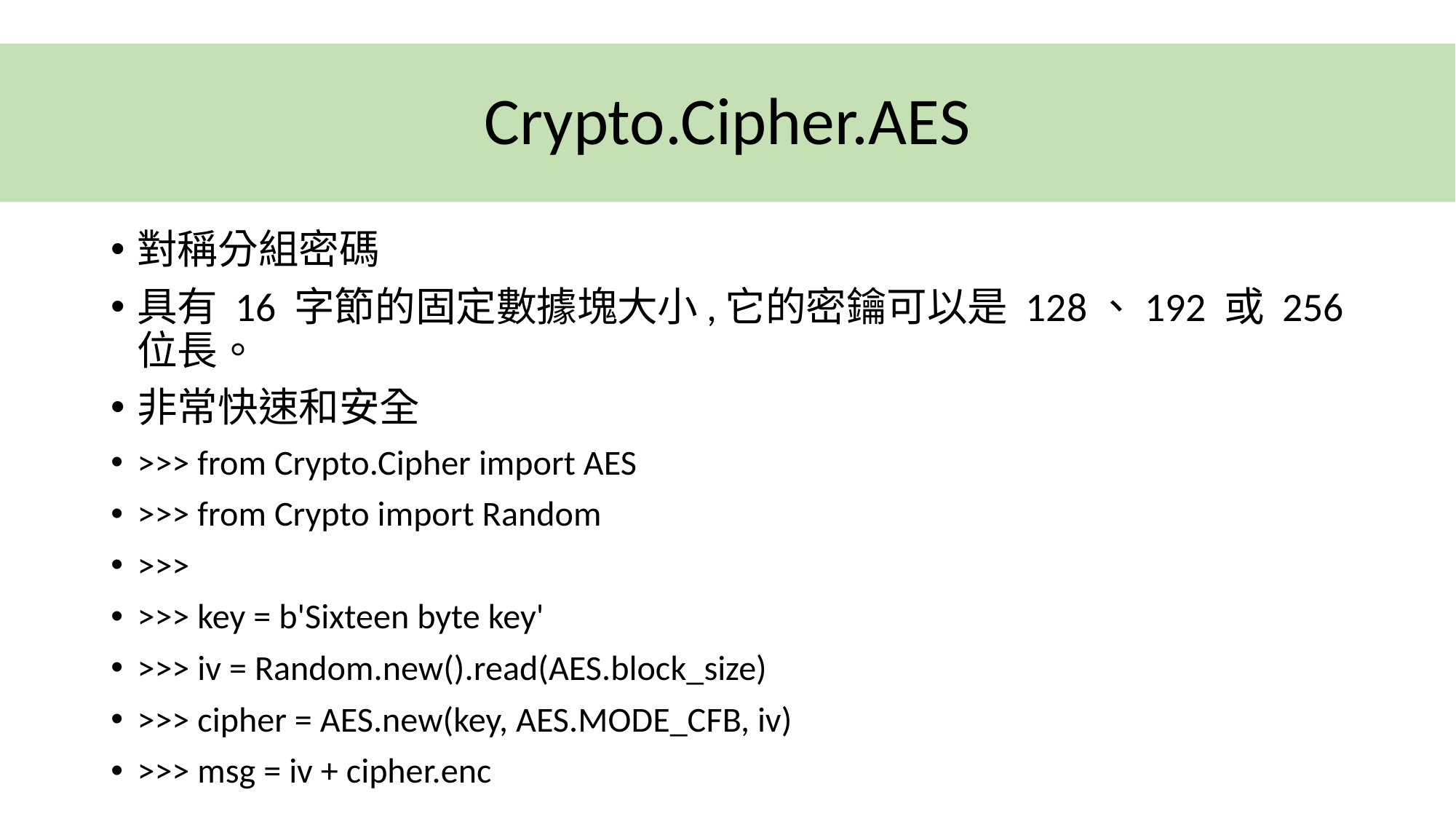

# Crypto.Cipher.AES
對稱分組密碼
具有 16 字節的固定數據塊大小,它的密鑰可以是 128、192 或 256 位長。
非常快速和安全
>>> from Crypto.Cipher import AES
>>> from Crypto import Random
>>>
>>> key = b'Sixteen byte key'
>>> iv = Random.new().read(AES.block_size)
>>> cipher = AES.new(key, AES.MODE_CFB, iv)
>>> msg = iv + cipher.enc